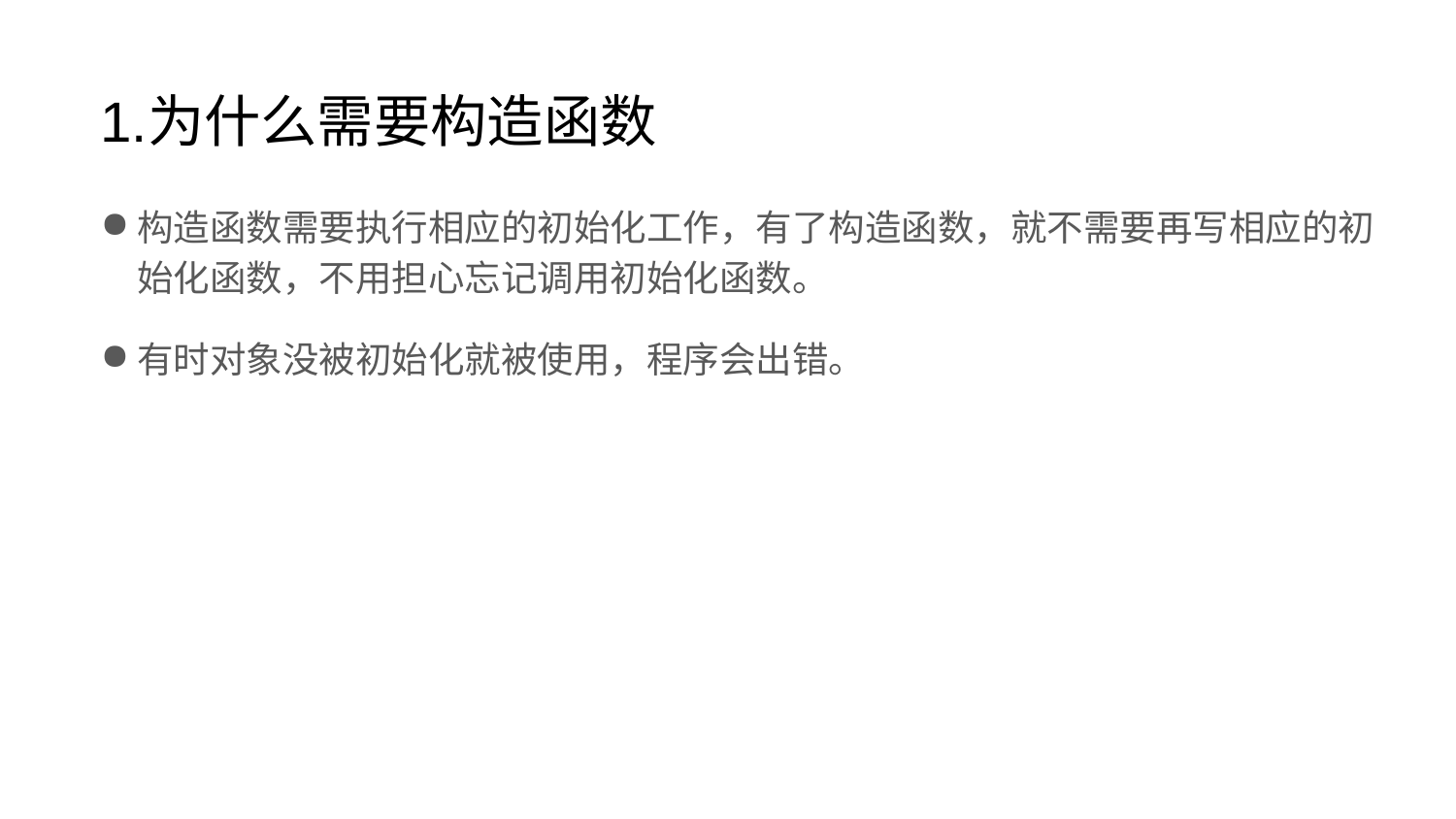

# 为什么需要构造函数
构造函数需要执行相应的初始化工作，有了构造函数，就不需要再写相应的初始化函数，不用担心忘记调用初始化函数。
有时对象没被初始化就被使用，程序会出错。